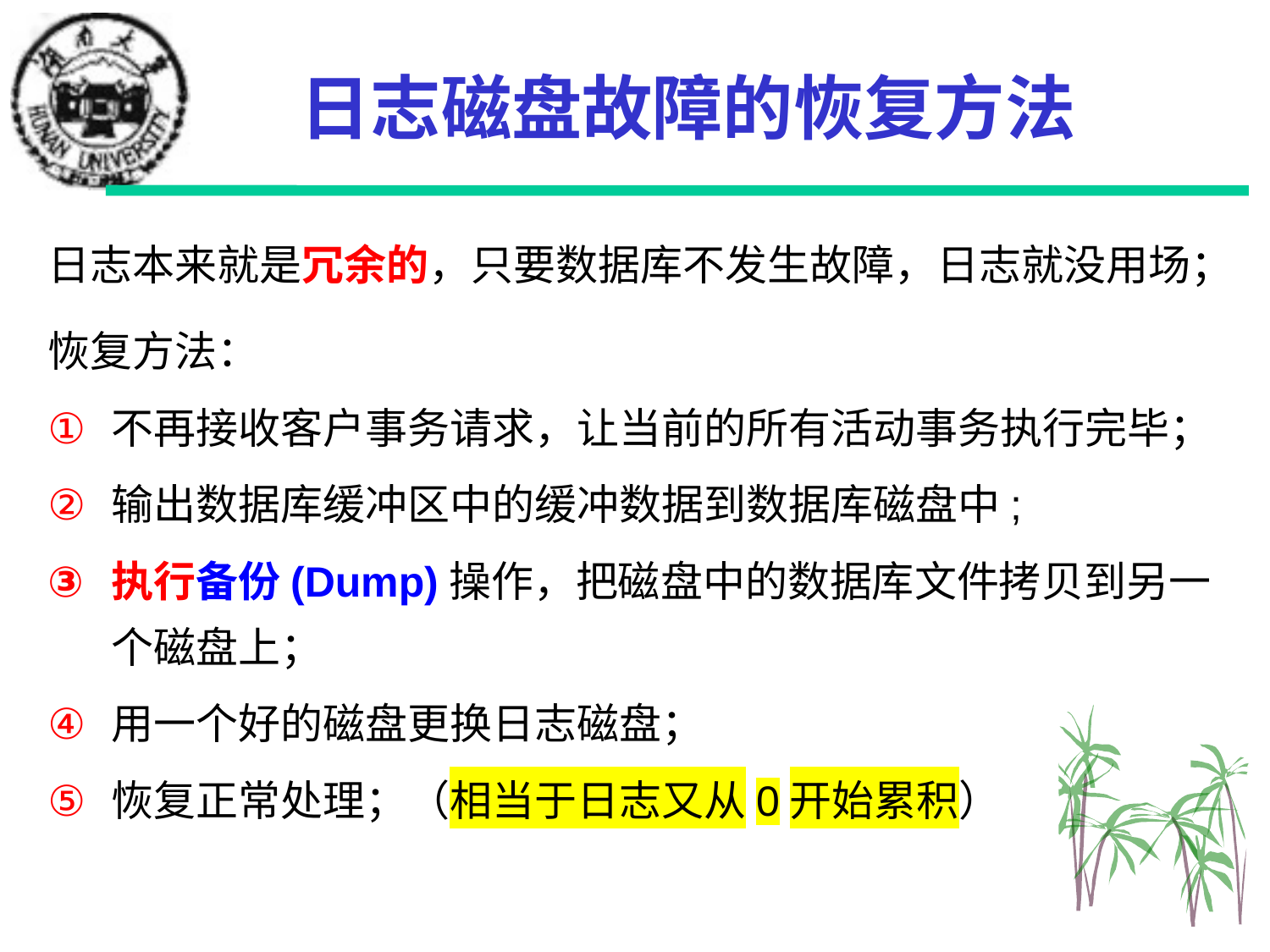

# 日志磁盘故障的恢复方法
日志本来就是冗余的，只要数据库不发生故障，日志就没用场；
恢复方法：
不再接收客户事务请求，让当前的所有活动事务执行完毕；
输出数据库缓冲区中的缓冲数据到数据库磁盘中;
执行备份(Dump)操作，把磁盘中的数据库文件拷贝到另一个磁盘上；
用一个好的磁盘更换日志磁盘；
恢复正常处理；（相当于日志又从0开始累积）